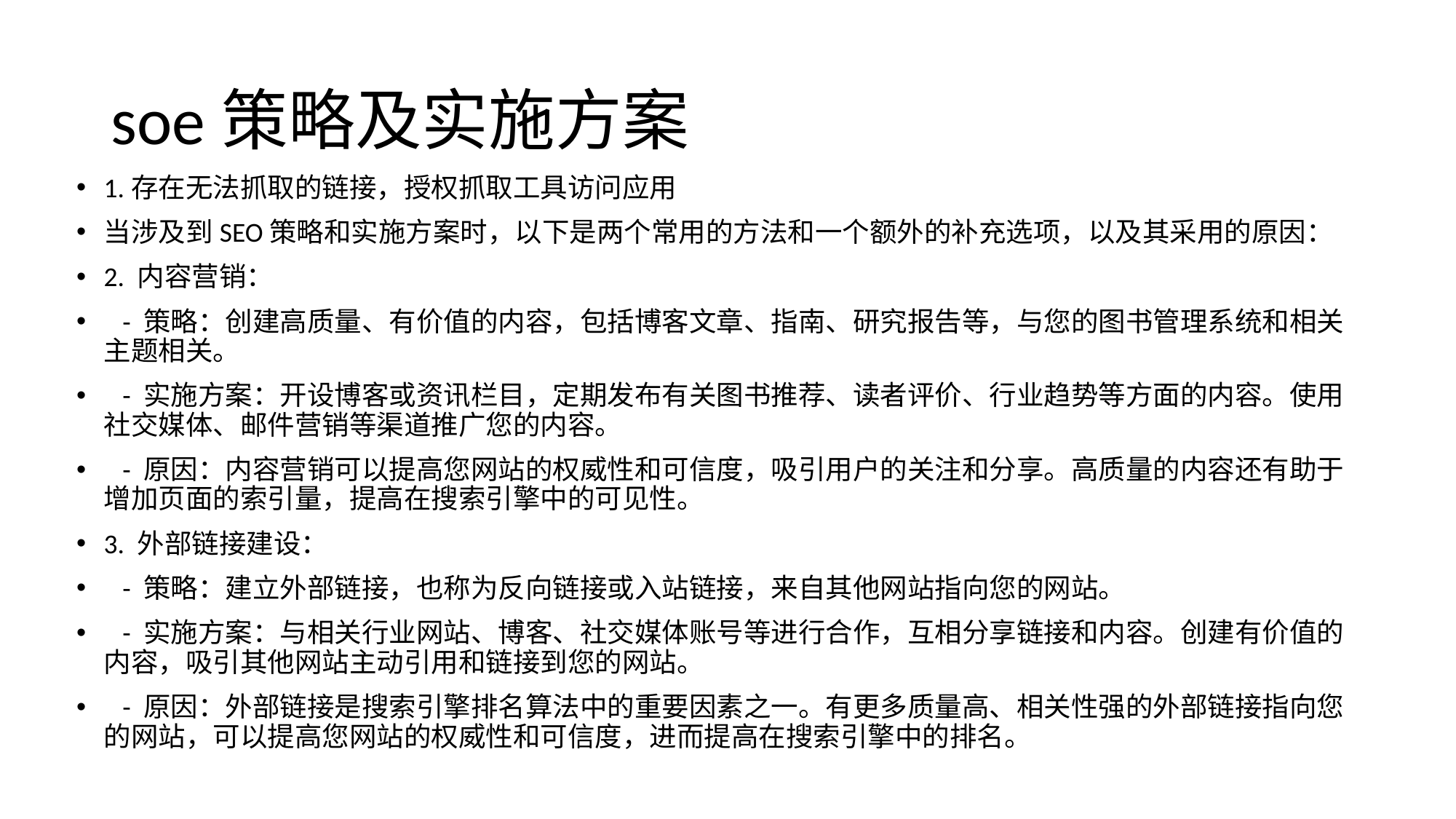

# soe策略及实施方案
1.存在无法抓取的链接，授权抓取工具访问应用
当涉及到SEO策略和实施方案时，以下是两个常用的方法和一个额外的补充选项，以及其采用的原因：
2. 内容营销：
   - 策略：创建高质量、有价值的内容，包括博客文章、指南、研究报告等，与您的图书管理系统和相关主题相关。
   - 实施方案：开设博客或资讯栏目，定期发布有关图书推荐、读者评价、行业趋势等方面的内容。使用社交媒体、邮件营销等渠道推广您的内容。
   - 原因：内容营销可以提高您网站的权威性和可信度，吸引用户的关注和分享。高质量的内容还有助于增加页面的索引量，提高在搜索引擎中的可见性。
3. 外部链接建设：
   - 策略：建立外部链接，也称为反向链接或入站链接，来自其他网站指向您的网站。
   - 实施方案：与相关行业网站、博客、社交媒体账号等进行合作，互相分享链接和内容。创建有价值的内容，吸引其他网站主动引用和链接到您的网站。
   - 原因：外部链接是搜索引擎排名算法中的重要因素之一。有更多质量高、相关性强的外部链接指向您的网站，可以提高您网站的权威性和可信度，进而提高在搜索引擎中的排名。